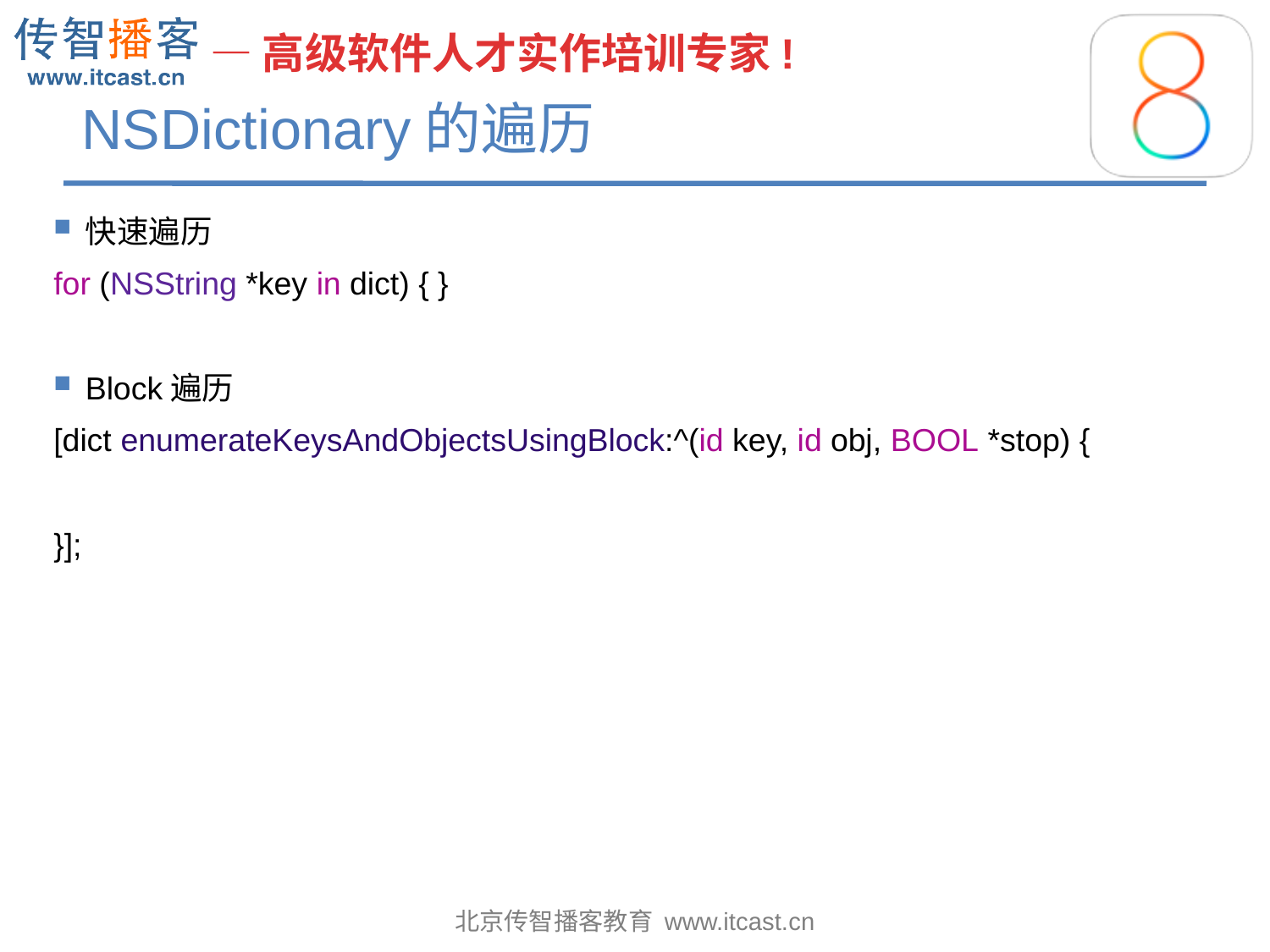

# NSDictionary的遍历
快速遍历
for (NSString *key in dict) { }

Block遍历
[dict enumerateKeysAndObjectsUsingBlock:^(id key, id obj, BOOL *stop) {

}];